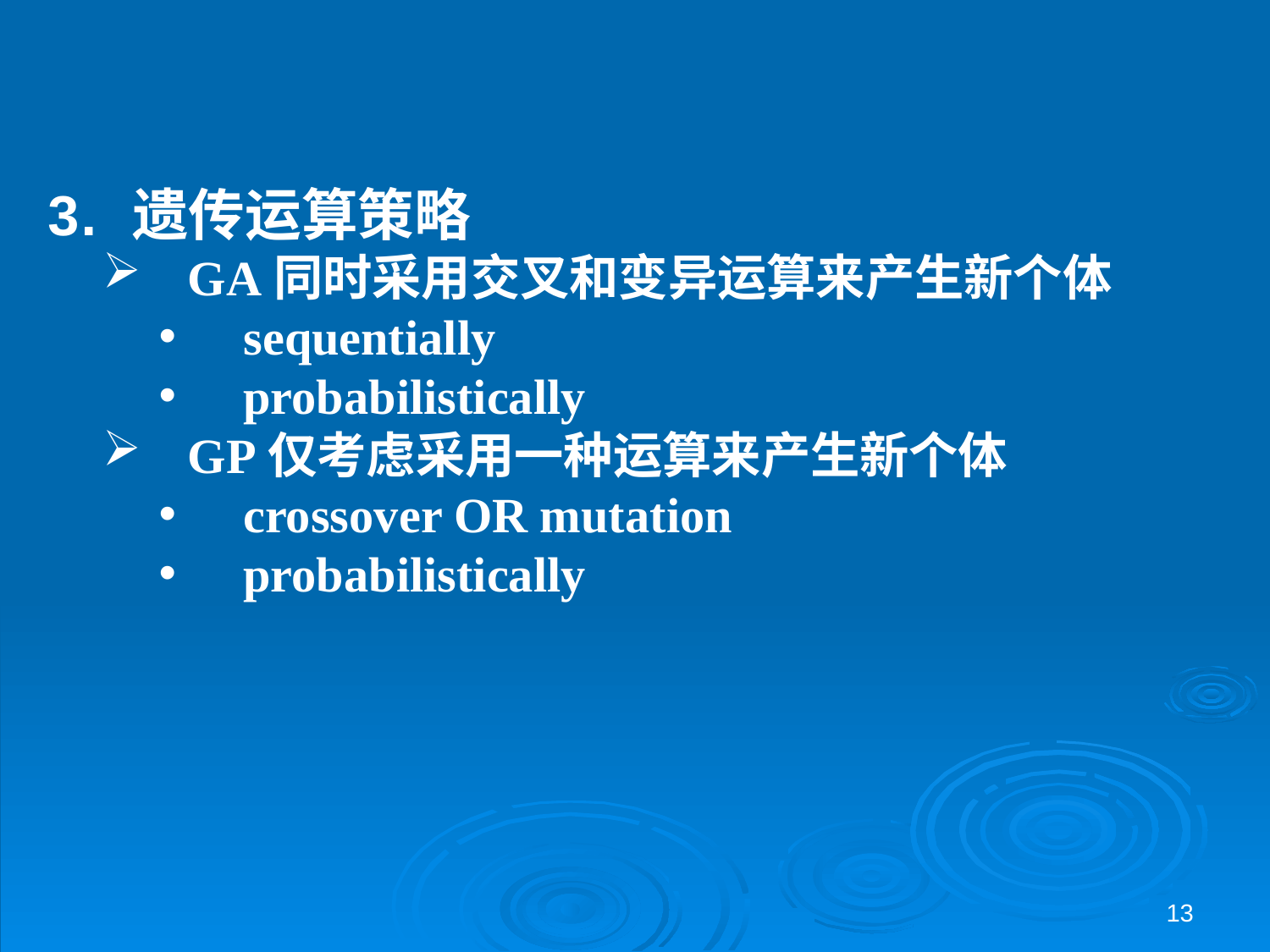

遗传运算策略
GA同时采用交叉和变异运算来产生新个体
sequentially
probabilistically
GP仅考虑采用一种运算来产生新个体
crossover OR mutation
probabilistically
13